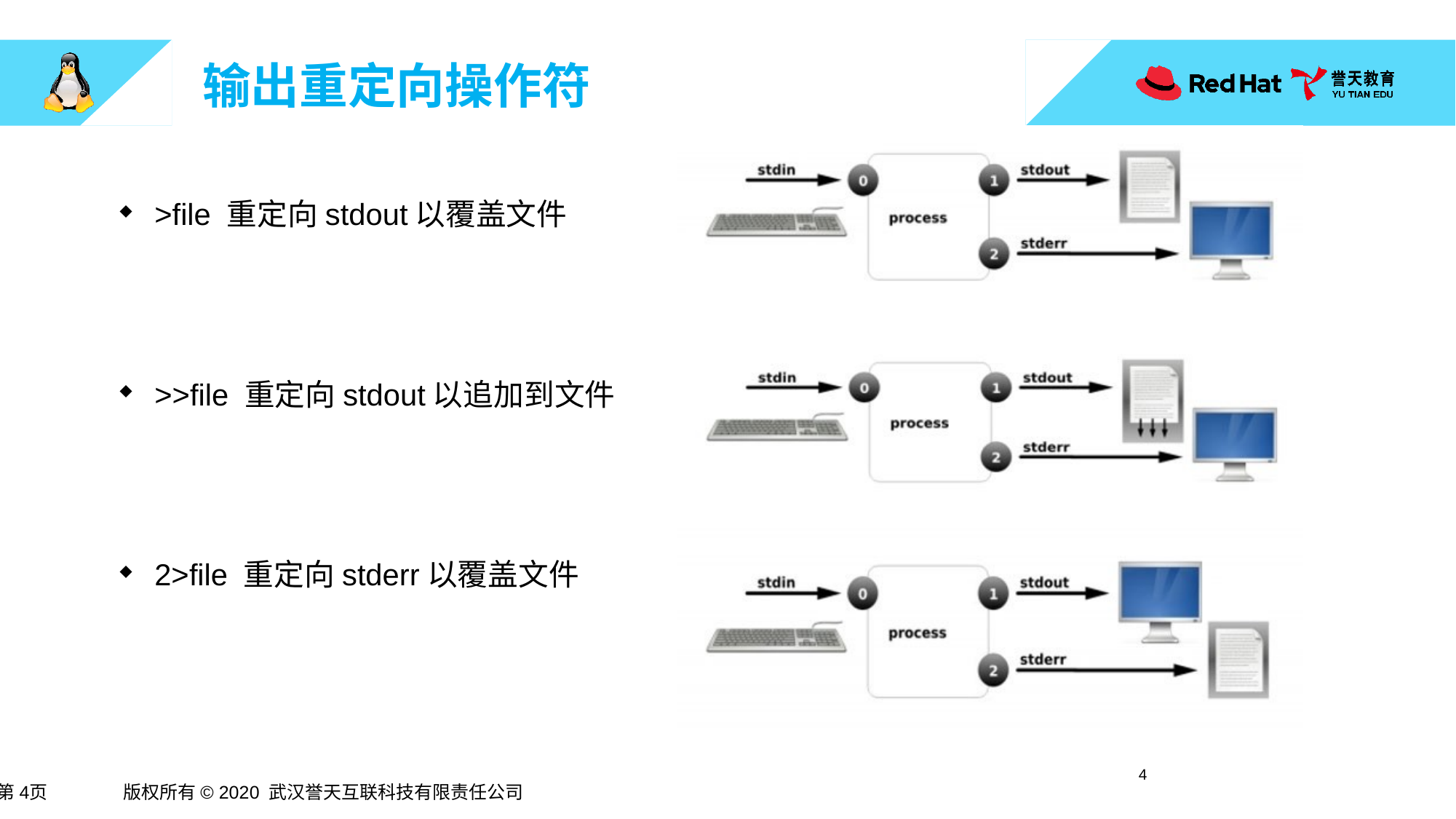

# 输出重定向操作符

>file 重定向stdout以覆盖文件

>>file 重定向stdout以追加到文件

2>file 重定向stderr以覆盖文件

4